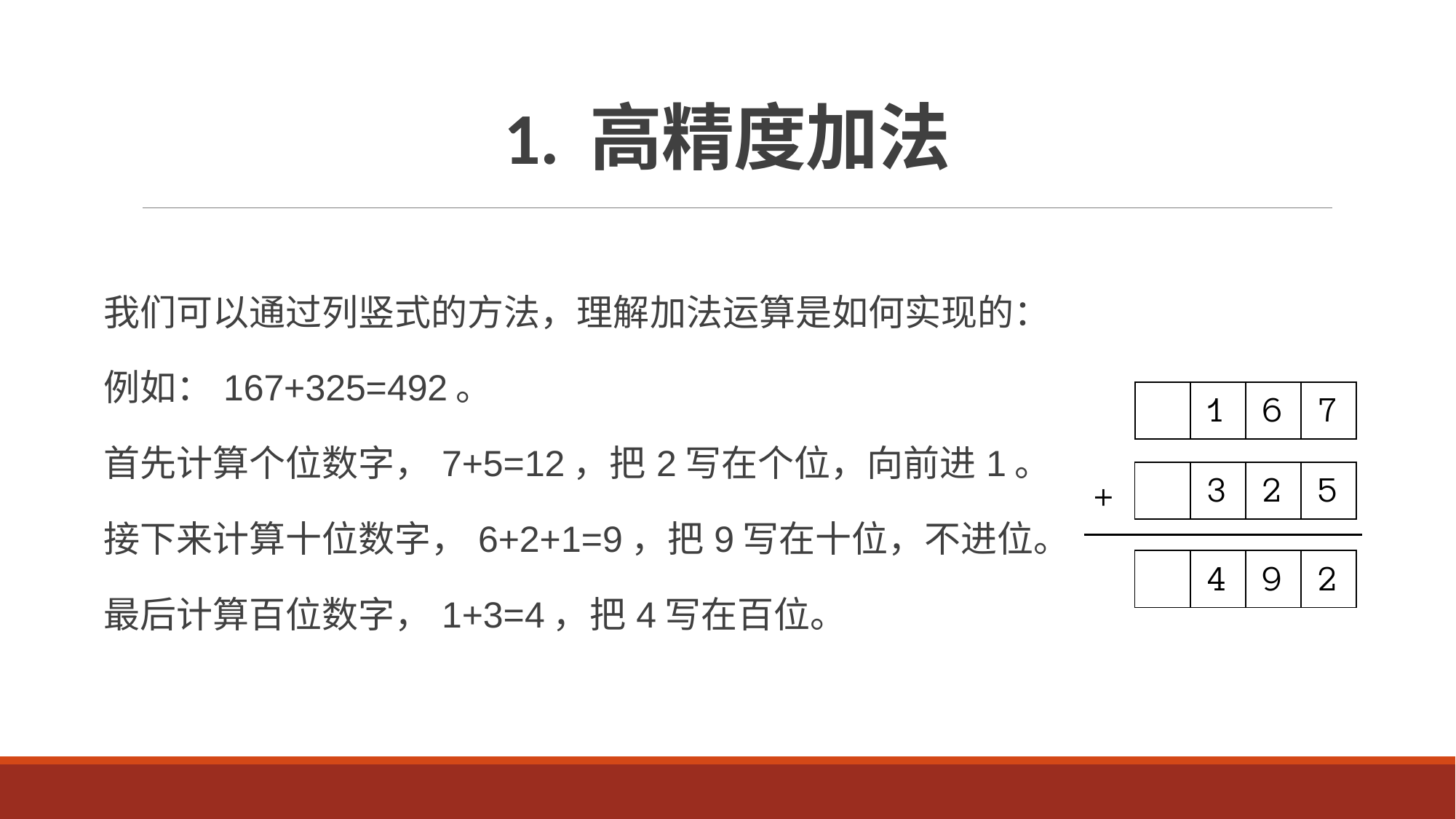

# 1. 高精度加法
我们可以通过列竖式的方法，理解加法运算是如何实现的：
例如：167+325=492。
首先计算个位数字，7+5=12，把2写在个位，向前进1。
接下来计算十位数字，6+2+1=9，把9写在十位，不进位。
最后计算百位数字，1+3=4，把4写在百位。
|  | 1 | 6 | 7 |
| --- | --- | --- | --- |
|  | 3 | 2 | 5 |
| --- | --- | --- | --- |
+
|  | 4 | 9 | 2 |
| --- | --- | --- | --- |